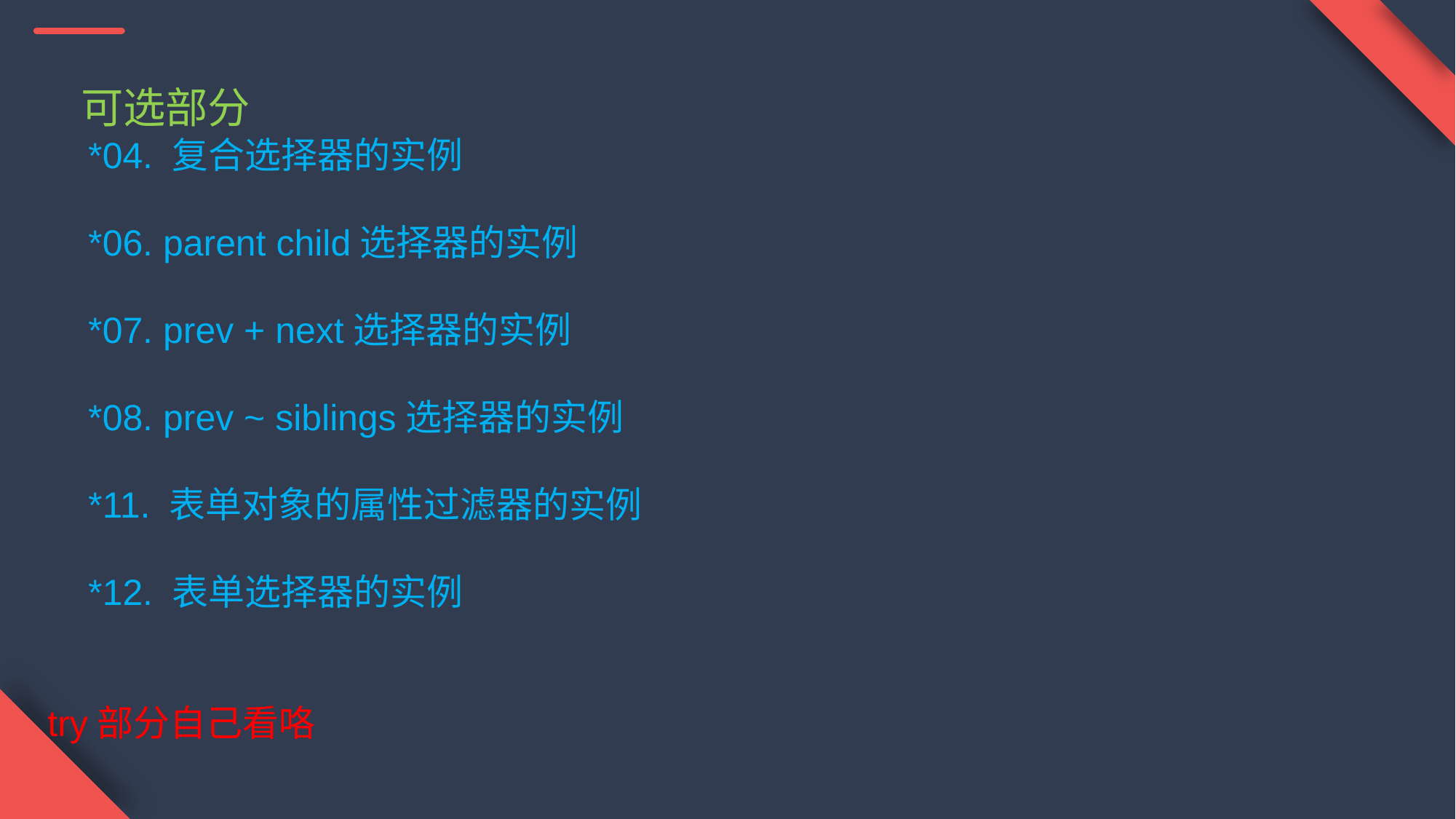

可选部分
    *04. 复合选择器的实例

    *06. parent child选择器的实例

    *07. prev + next选择器的实例

    *08. prev ~ siblings选择器的实例

    *11. 表单对象的属性过滤器的实例

    *12. 表单选择器的实例

try部分自己看咯